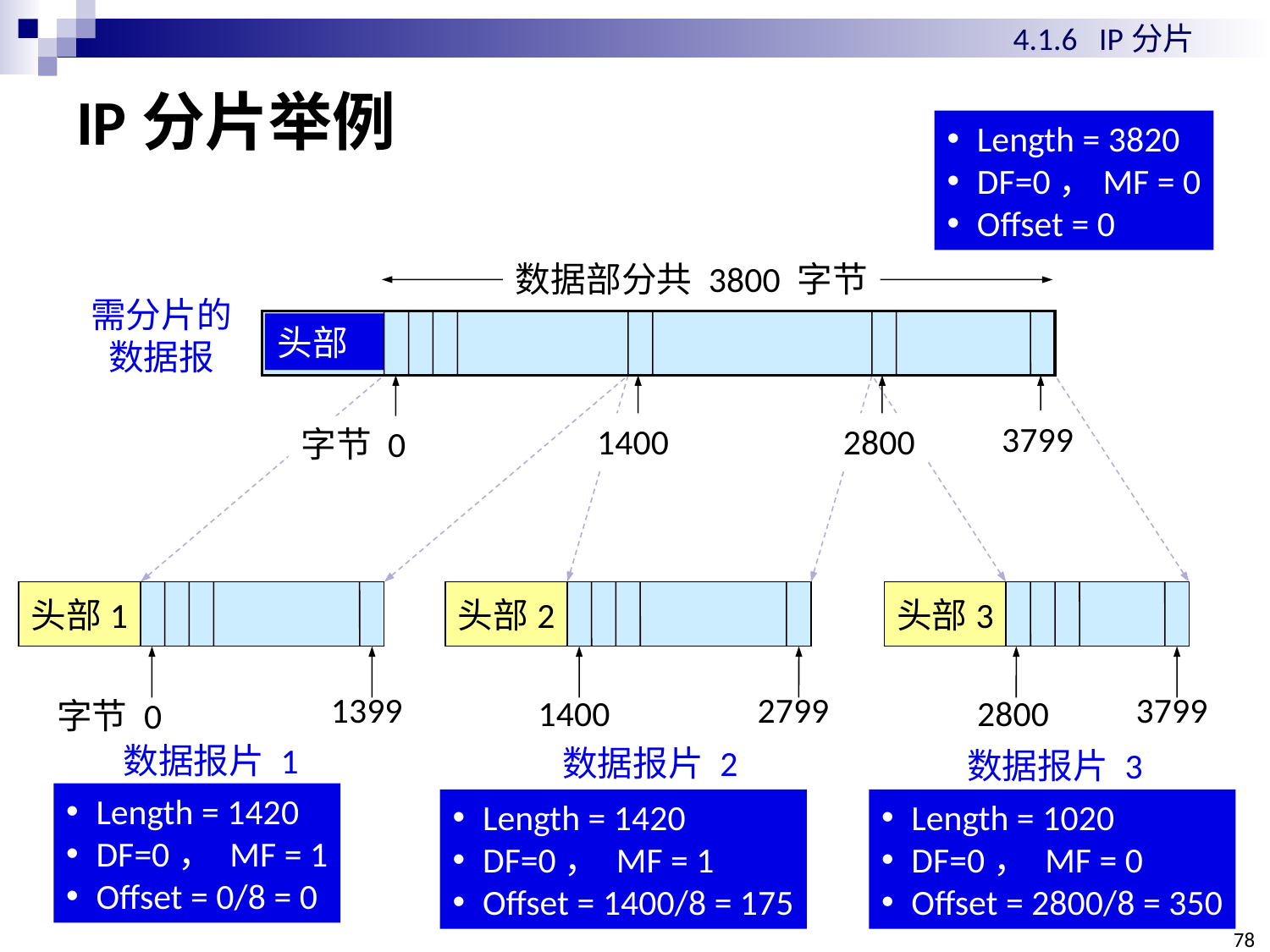

4.1.6   IP分片
# IP分片举例
Length = 3820
DF=0，MF = 0
Offset = 0
数据部分共 3800 字节

头部
需分片的
数据报

3799
1400
2800
字节 0
头部1

1399
字节 0
头部2

2799
1400
头部3

3799
2800
数据报片 1
数据报片 2
数据报片 3
Length = 1420
DF=0， MF = 1
Offset = 0/8 = 0
Length = 1420
DF=0， MF = 1
Offset = 1400/8 = 175
Length = 1020
DF=0， MF = 0
Offset = 2800/8 = 350
78